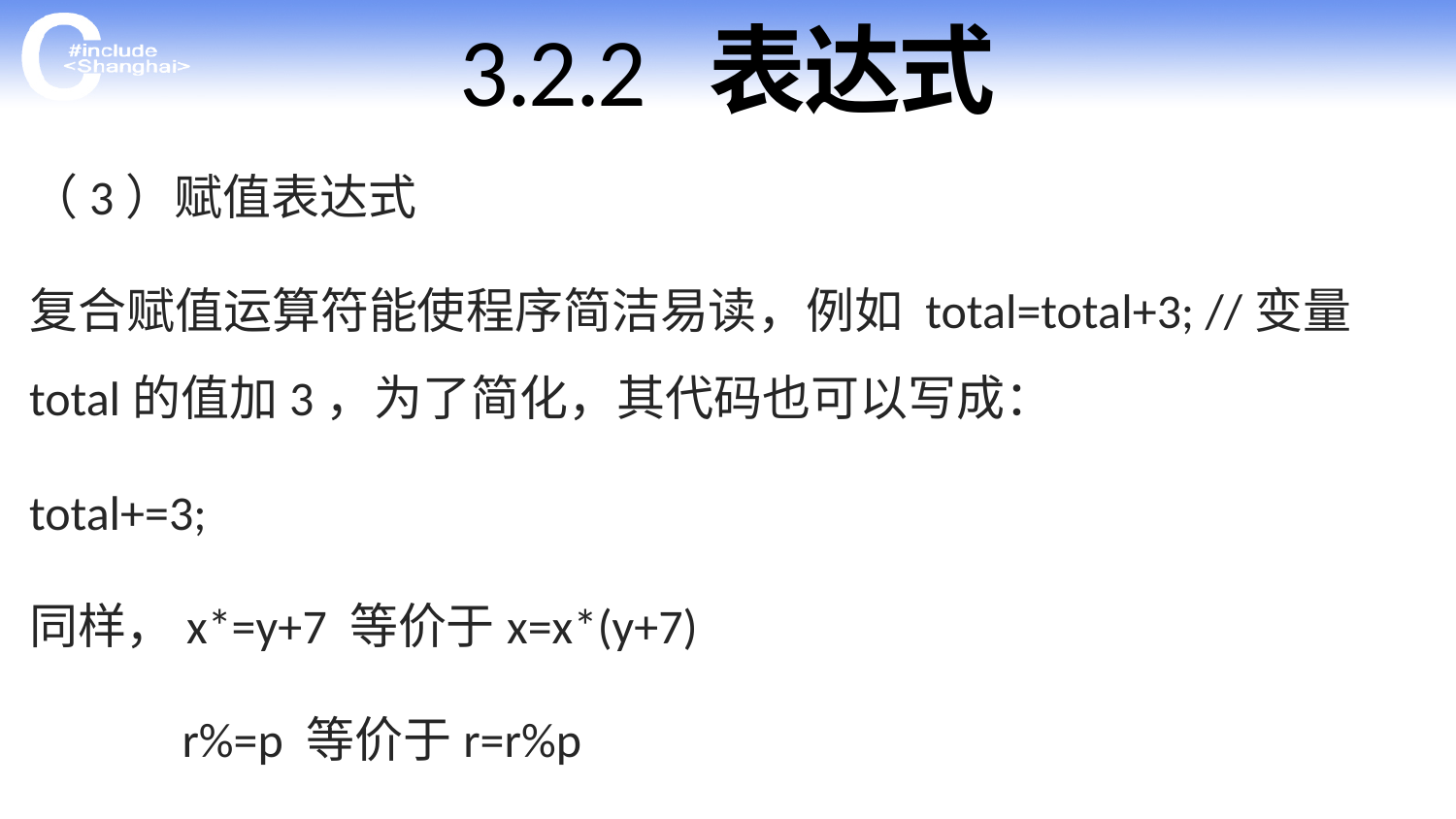

# 3.2.2  表达式
（3）赋值表达式
复合赋值运算符能使程序简洁易读，例如 total=total+3; //变量total的值加3，为了简化，其代码也可以写成：
total+=3;
同样，x*=y+7 等价于x=x*(y+7)
              r%=p 等价于r=r%p